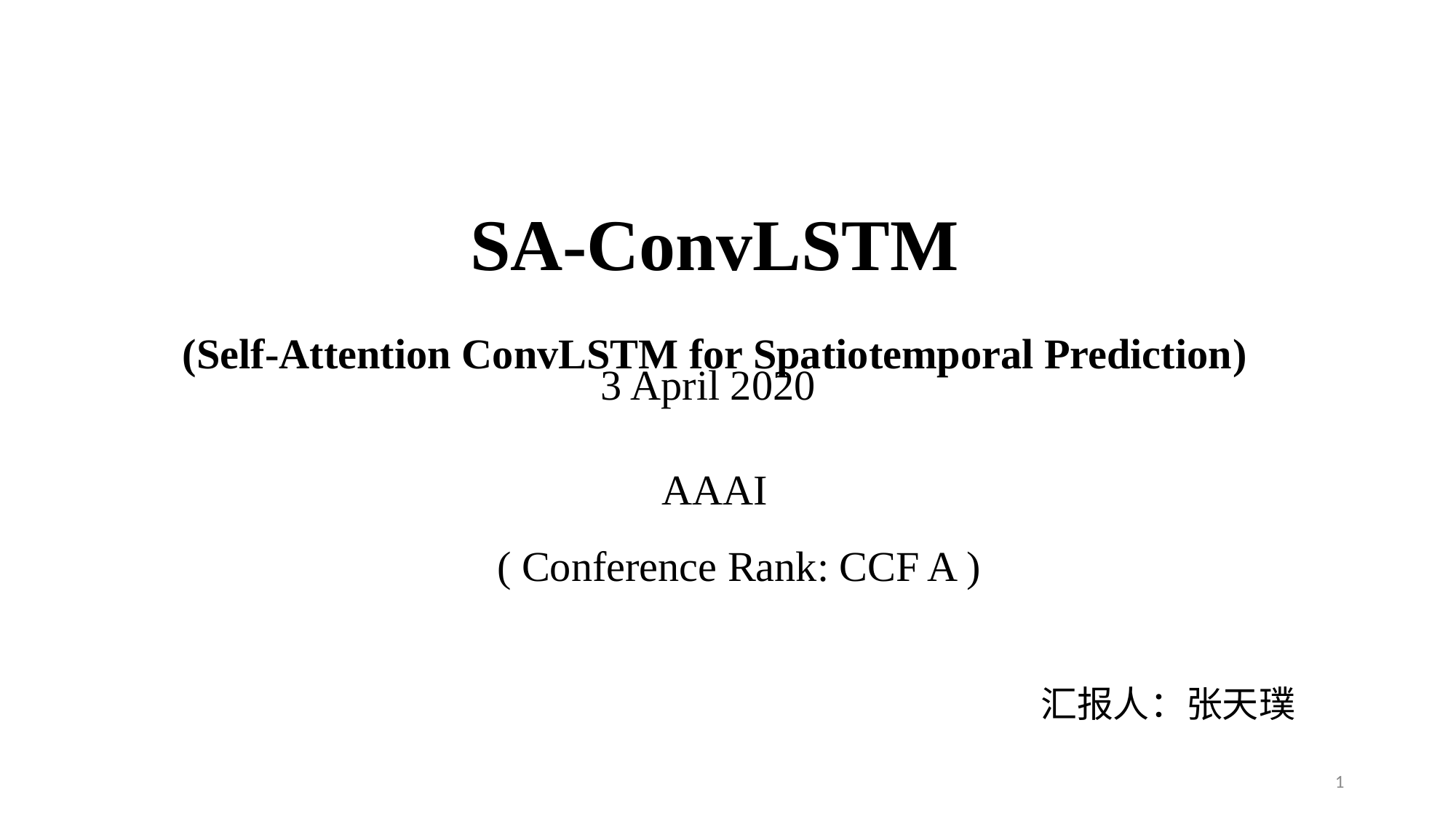

# SA-ConvLSTM (Self-Attention ConvLSTM for Spatiotemporal Prediction)
3 April 2020

AAAI
( Conference Rank: CCF A )
汇报人：张天璞
1